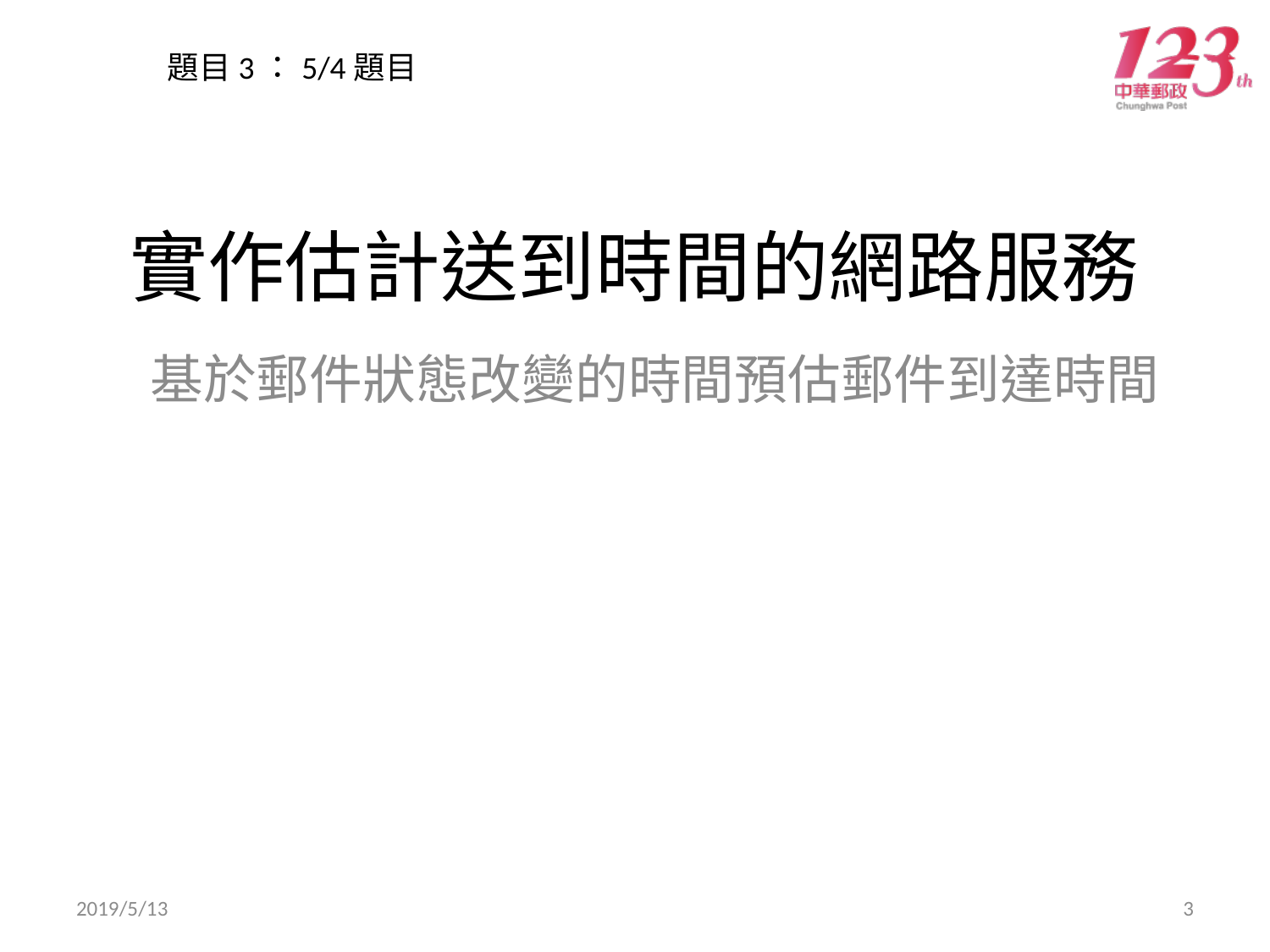

題目3：5/4題目
# 實作估計送到時間的網路服務
基於郵件狀態改變的時間預估郵件到達時間
2019/5/13
3